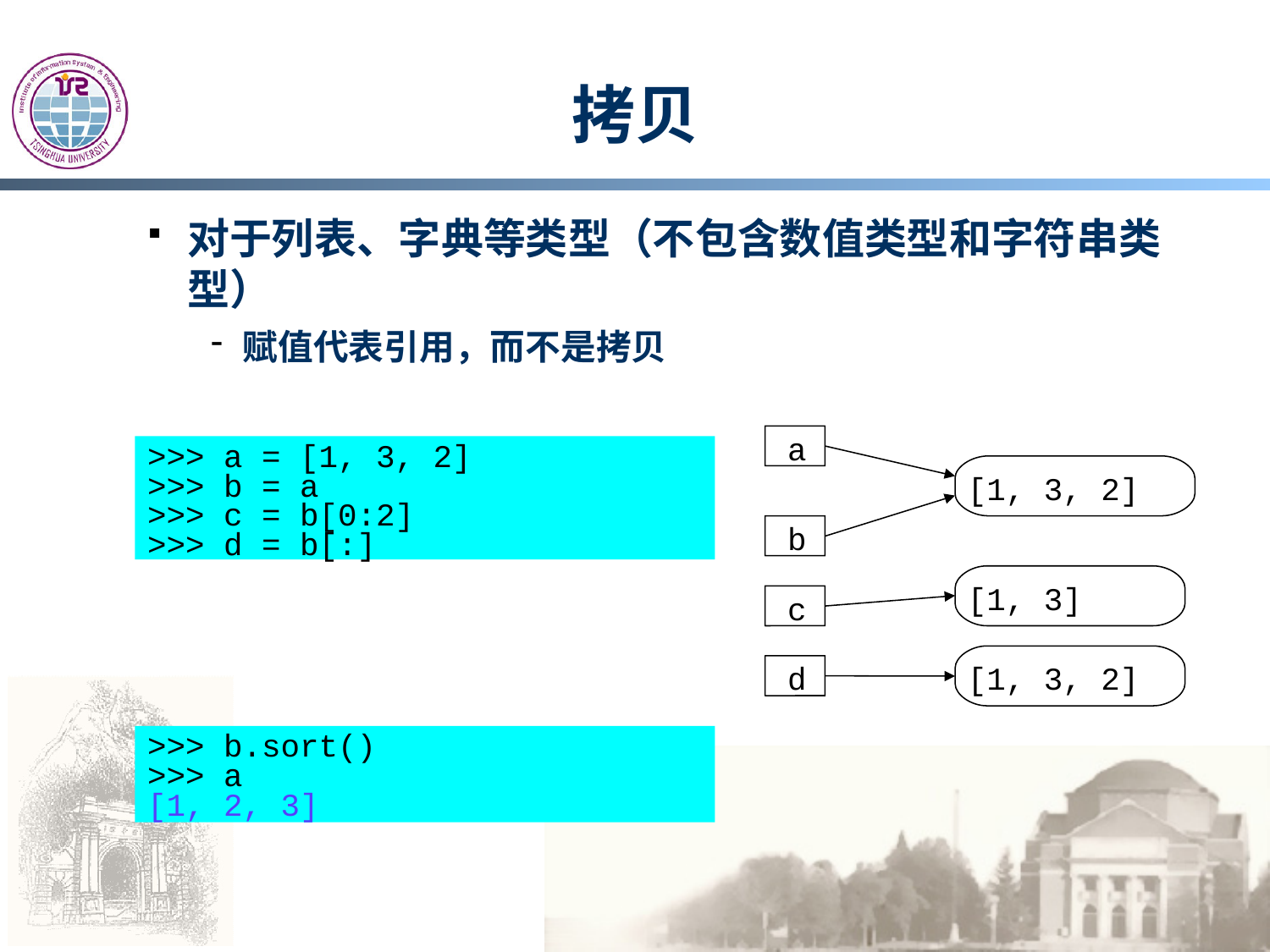

# 拷贝
对于列表、字典等类型（不包含数值类型和字符串类型）
赋值代表引用，而不是拷贝

a

>>> a = [1, 3, 2]
>>> b = a
>>> c = b[0:2]
>>> d = b[:]

[1, 3, 2]

b

[1, 3]

c

[1, 3, 2]

d

>>> b.sort()
>>> a
[1, 2, 3]